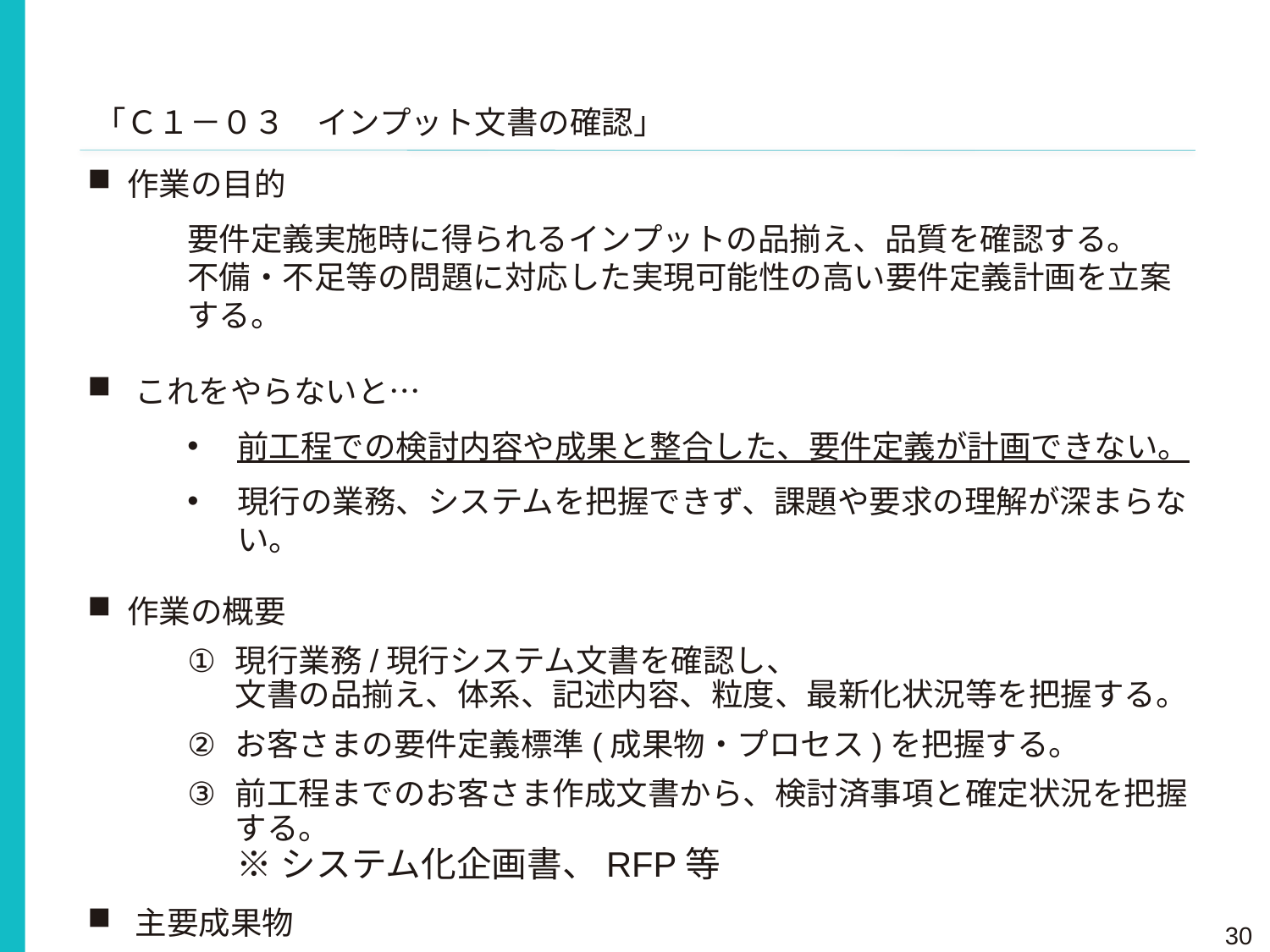

「Ｃ１－０３　インプット文書の確認」
作業の目的

要件定義実施時に得られるインプットの品揃え、品質を確認する。
不備・不足等の問題に対応した実現可能性の高い要件定義計画を立案する。

これをやらないと…

前工程での検討内容や成果と整合した、要件定義が計画できない。

現行の業務、システムを把握できず、課題や要求の理解が深まらない。

作業の概要

現行業務/現行システム文書を確認し、
文書の品揃え、体系、記述内容、粒度、最新化状況等を把握する。

お客さまの要件定義標準(成果物・プロセス)を把握する。

前工程までのお客さま作成文書から、検討済事項と確定状況を把握する。
※システム化企画書、RFP等

主要成果物

要件定義計画書(ご提示頂く情報)
30